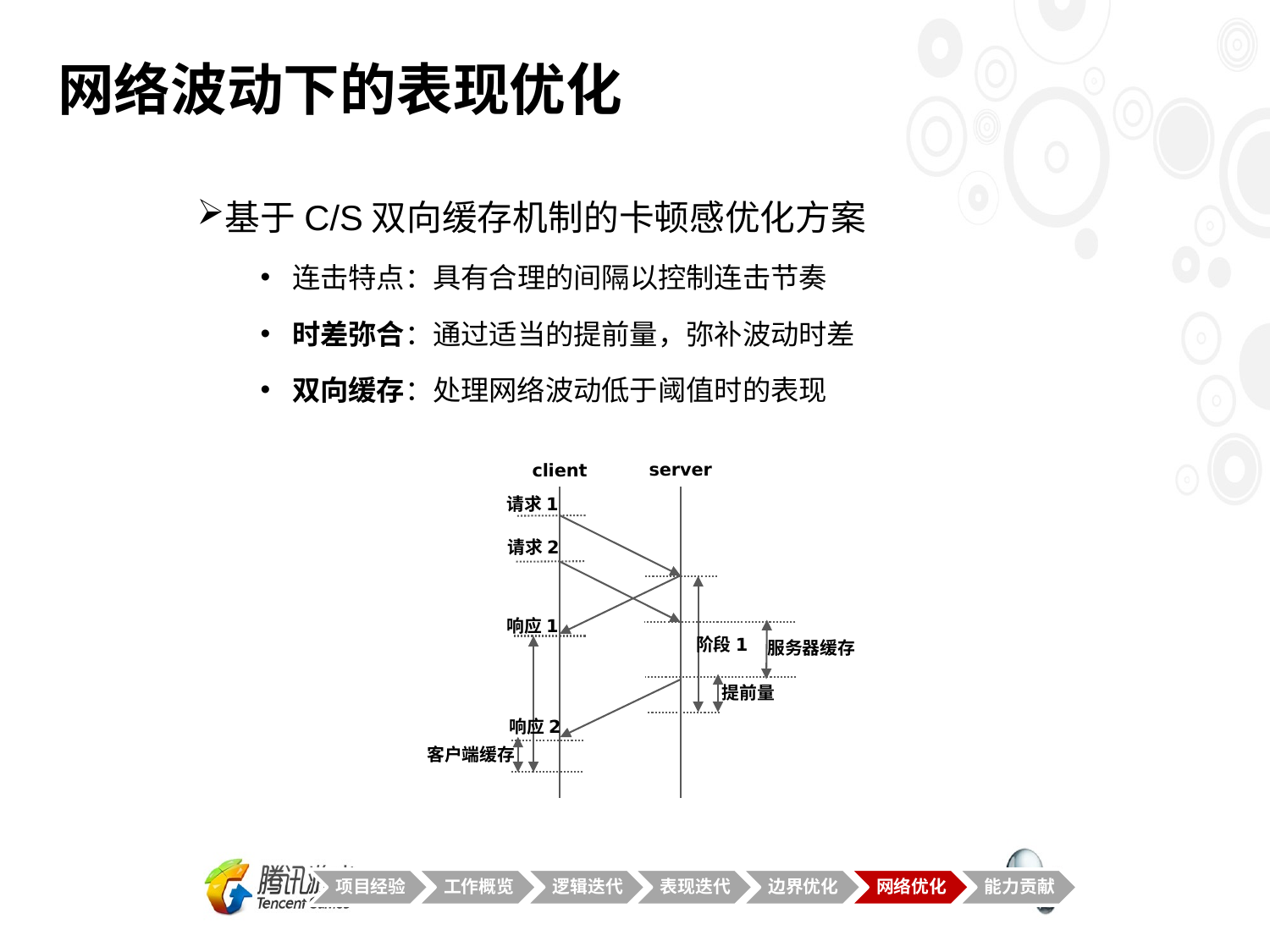

# 网络波动下的表现优化
基于C/S双向缓存机制的卡顿感优化方案
连击特点：具有合理的间隔以控制连击节奏
时差弥合：通过适当的提前量，弥补波动时差
双向缓存：处理网络波动低于阈值时的表现
server
client
请求1
请求2
响应1
阶段1
服务器缓存
提前量
响应2
客户端缓存
项目经验
工作概览
逻辑迭代
表现迭代
边界优化
网络优化
能力贡献